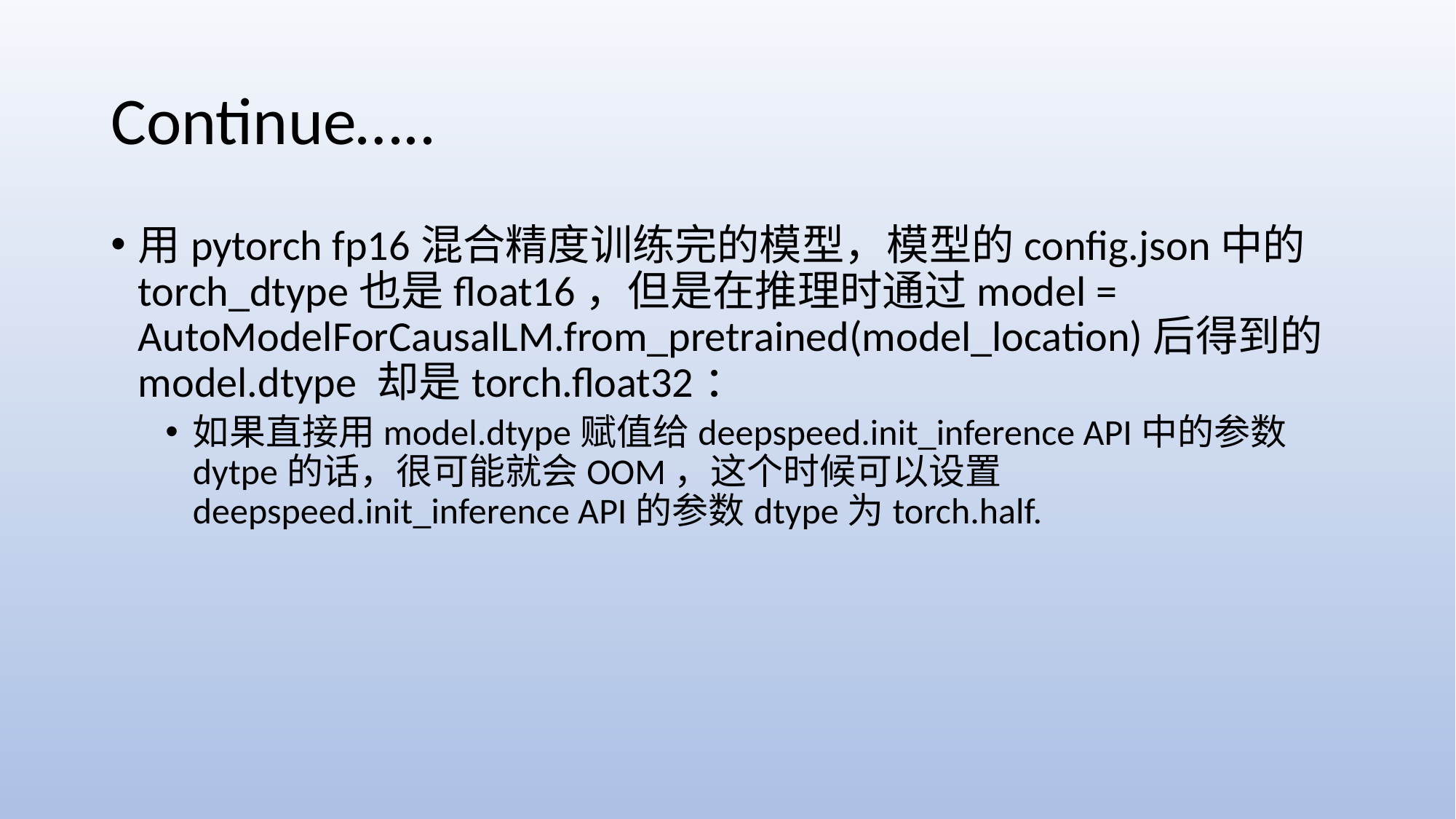

# Continue…..
用pytorch fp16混合精度训练完的模型，模型的config.json中的torch_dtype也是float16，但是在推理时通过model = AutoModelForCausalLM.from_pretrained(model_location)后得到的model.dtype 却是torch.float32：
如果直接用model.dtype赋值给deepspeed.init_inference API中的参数dytpe的话，很可能就会OOM，这个时候可以设置deepspeed.init_inference API的参数dtype为torch.half.